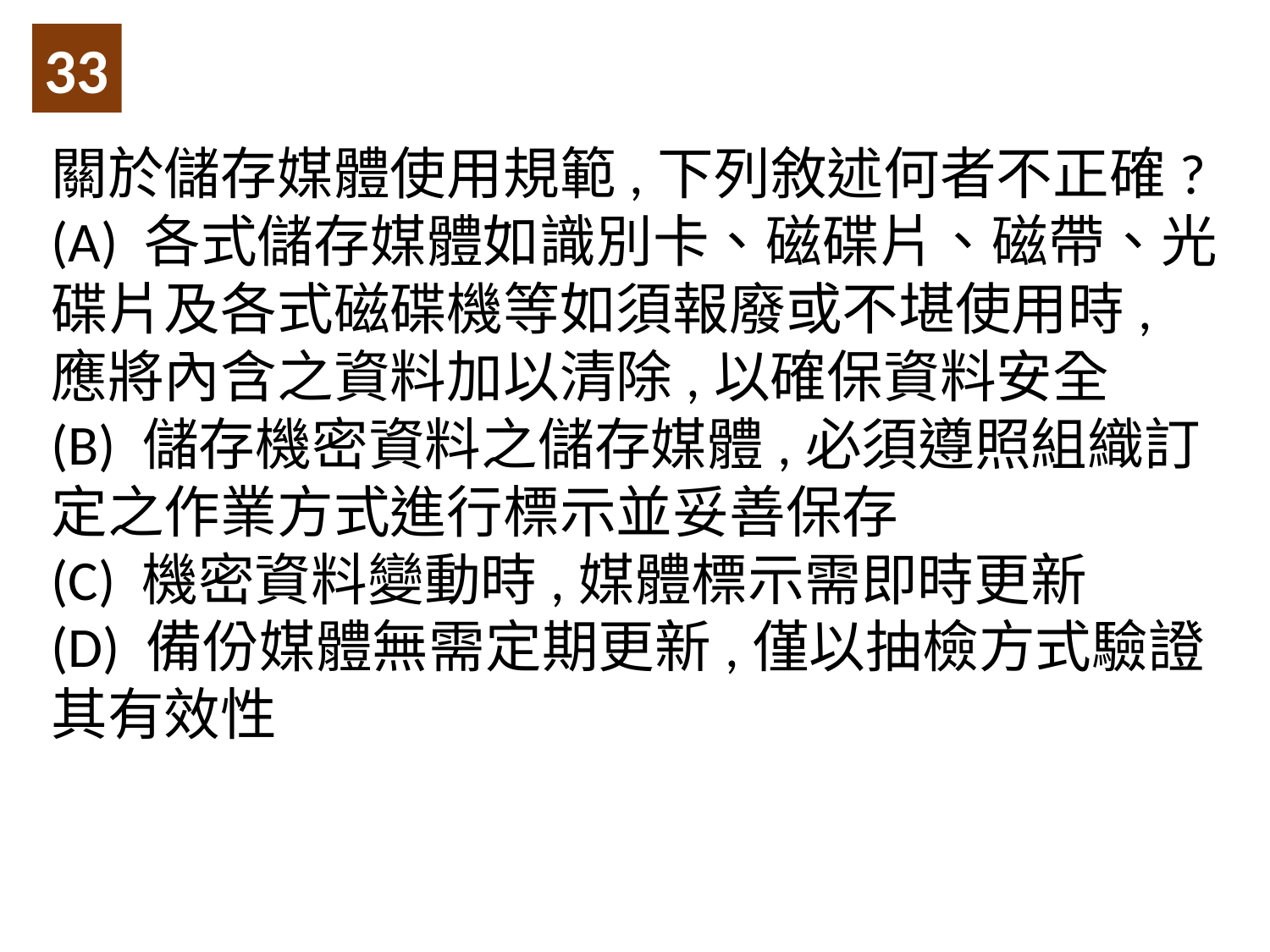

33
關於儲存媒體使用規範,下列敘述何者不正確?
(A) 各式儲存媒體如識別卡、磁碟片、磁帶、光碟片及各式磁碟機等如須報廢或不堪使用時,應將內含之資料加以清除,以確保資料安全
(B) 儲存機密資料之儲存媒體,必須遵照組織訂定之作業方式進行標示並妥善保存
(C) 機密資料變動時,媒體標示需即時更新
(D) 備份媒體無需定期更新,僅以抽檢方式驗證其有效性